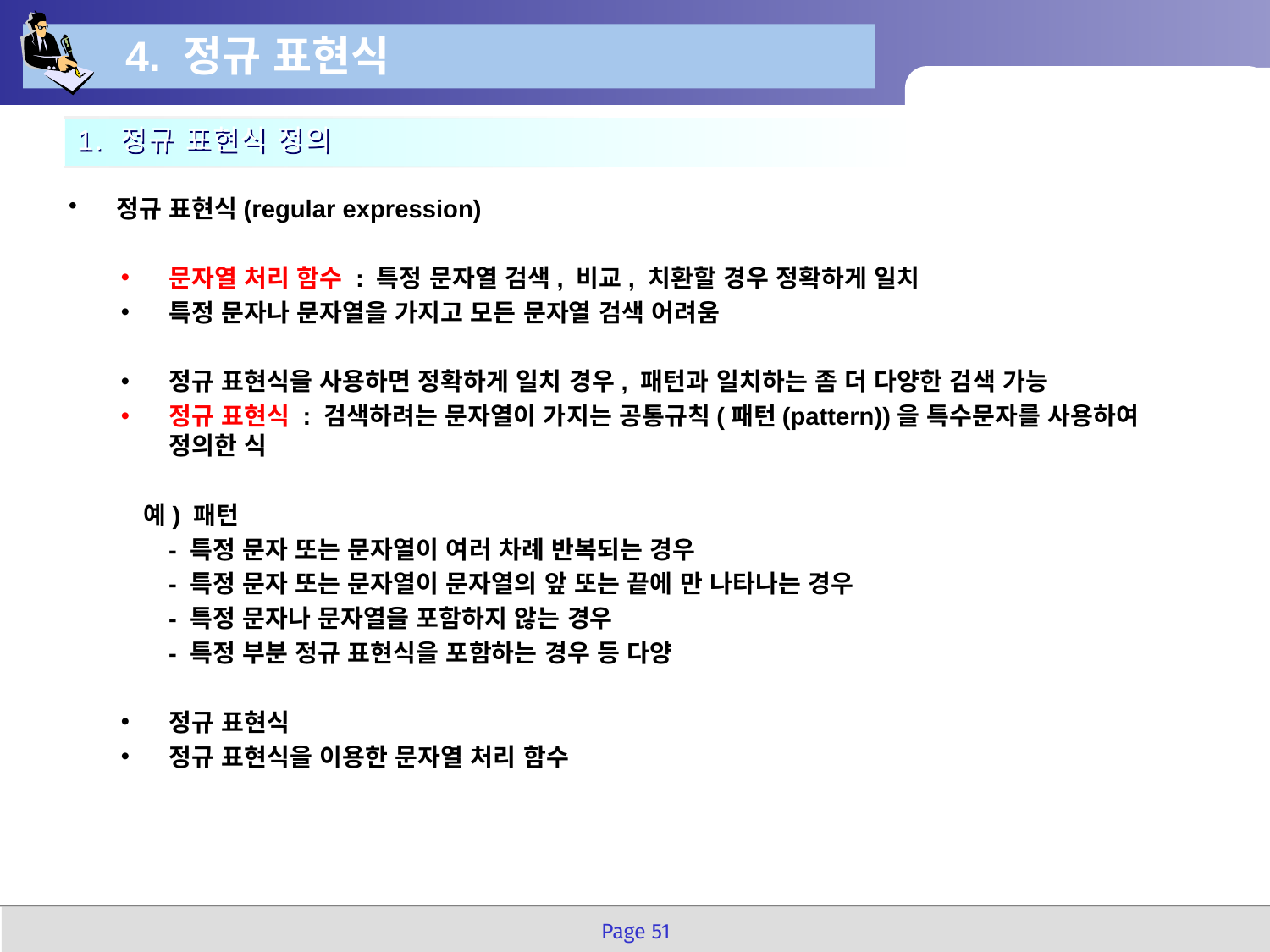

4. 정규 표현식
1. 정규 표현식 정의

정규 표현식(regular expression)

문자열 처리 함수 : 특정 문자열 검색, 비교, 치환할 경우 정확하게 일치
특정 문자나 문자열을 가지고 모든 문자열 검색 어려움

정규 표현식을 사용하면 정확하게 일치 경우, 패턴과 일치하는 좀 더 다양한 검색 가능
정규 표현식 : 검색하려는 문자열이 가지는 공통규칙(패턴(pattern))을 특수문자를 사용하여 정의한 식

예) 패턴
- 특정 문자 또는 문자열이 여러 차례 반복되는 경우
- 특정 문자 또는 문자열이 문자열의 앞 또는 끝에 만 나타나는 경우
- 특정 문자나 문자열을 포함하지 않는 경우
- 특정 부분 정규 표현식을 포함하는 경우 등 다양

정규 표현식
정규 표현식을 이용한 문자열 처리 함수
Page 51